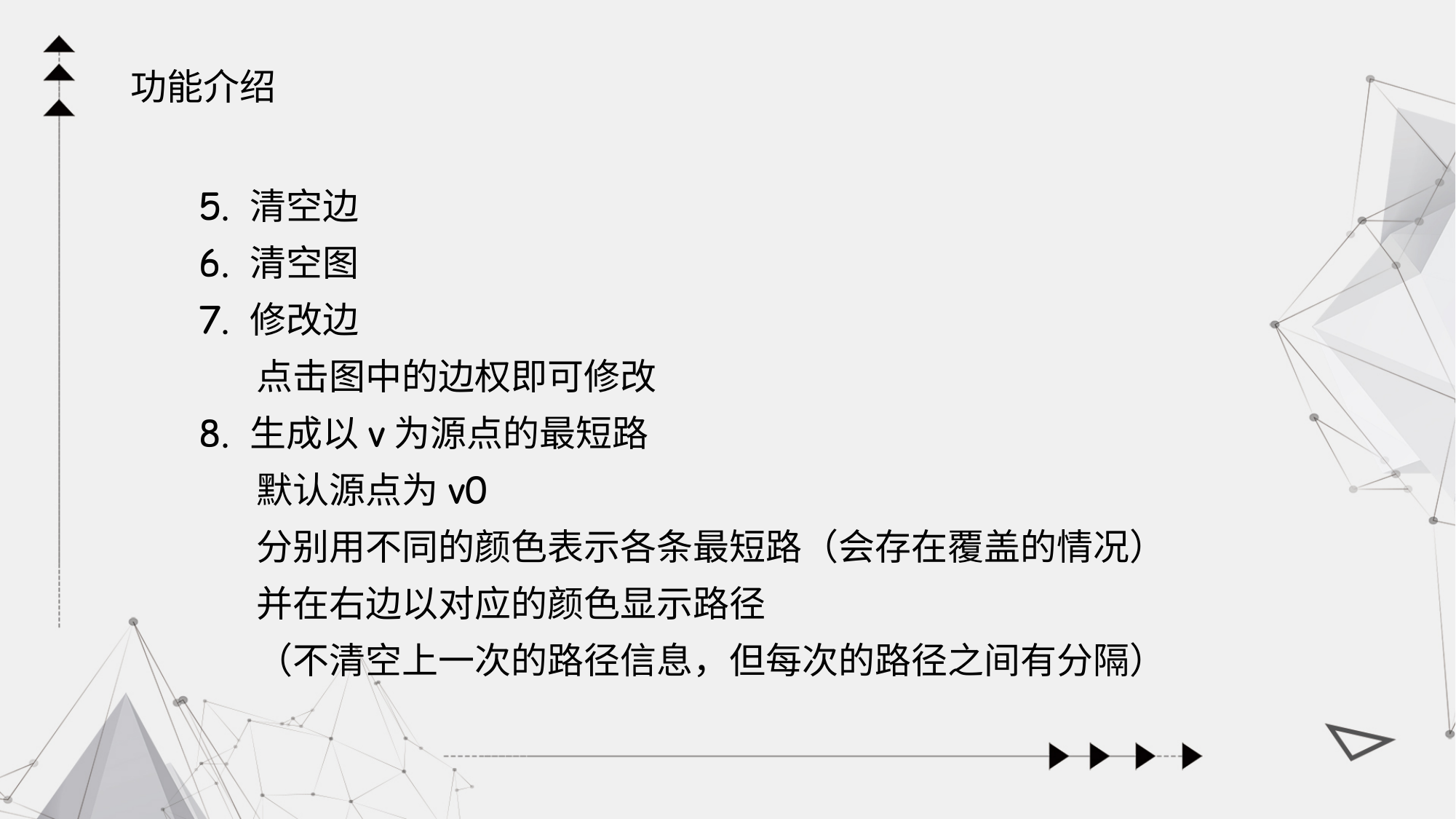

功能介绍
5. 清空边
6. 清空图
7. 修改边
      点击图中的边权即可修改
8. 生成以v为源点的最短路
      默认源点为v0
      分别用不同的颜色表示各条最短路（会存在覆盖的情况）
      并在右边以对应的颜色显示路径
      （不清空上一次的路径信息，但每次的路径之间有分隔）